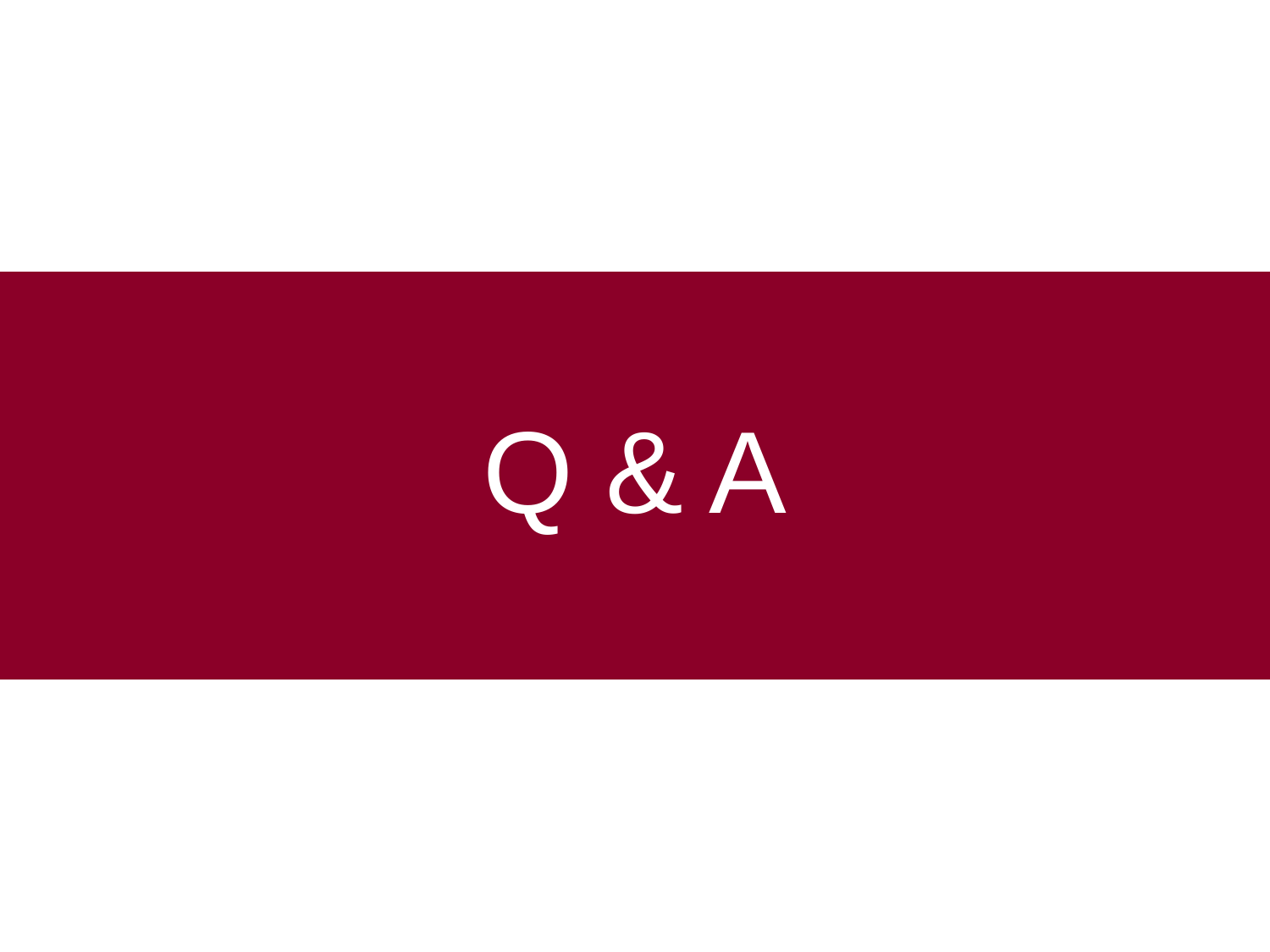

Q & A
2장 사전 과정(preprocessing)과 최적화(optimization)
28